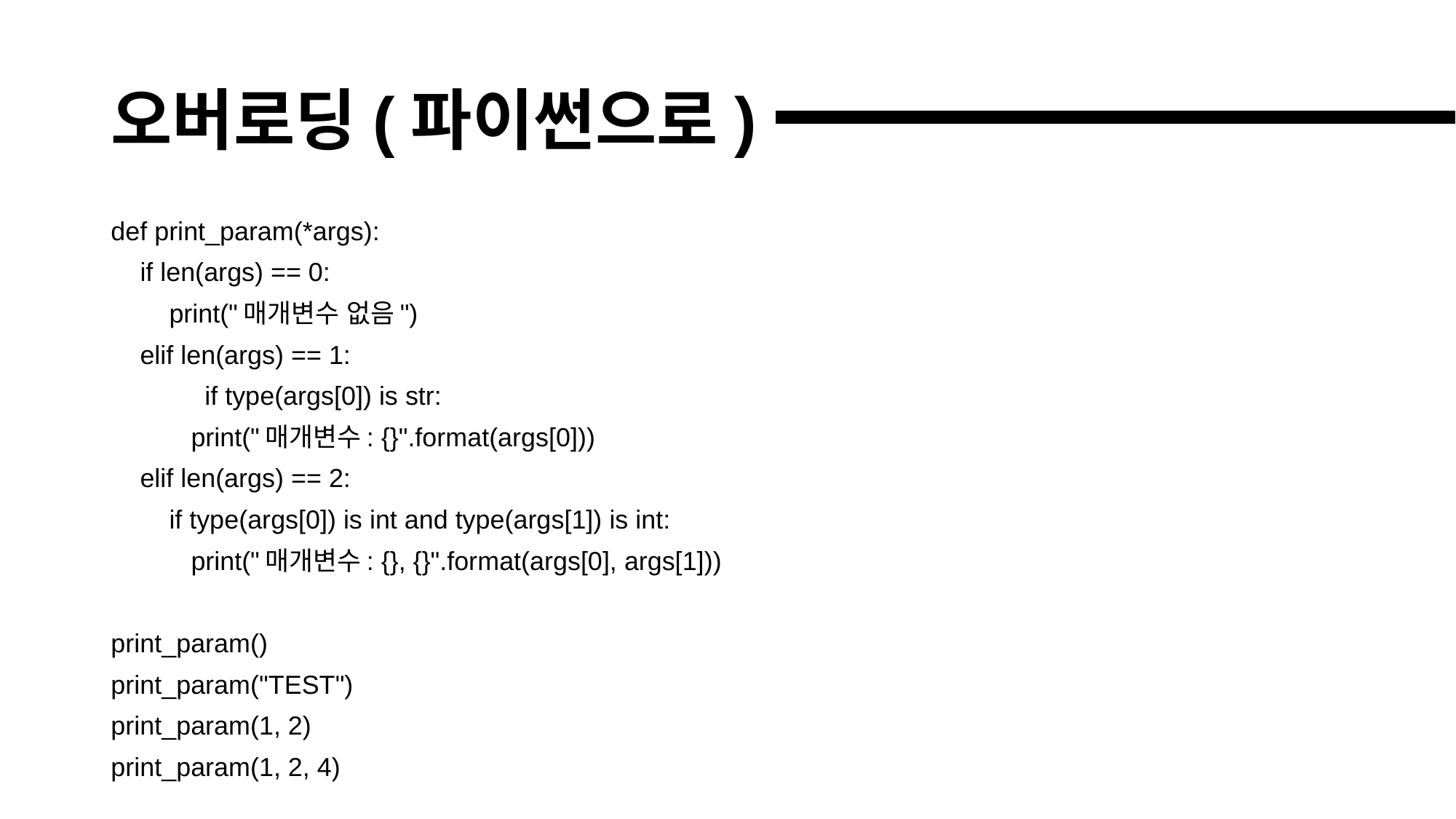

# 오버로딩(파이썬으로)

def print_param(*args):
    if len(args) == 0:
        print("매개변수 없음")
    elif len(args) == 1:
	if type(args[0]) is str:
           print("매개변수: {}".format(args[0]))
    elif len(args) == 2:
        if type(args[0]) is int and type(args[1]) is int:
           print("매개변수: {}, {}".format(args[0], args[1]))

print_param()
print_param("TEST")
print_param(1, 2)
print_param(1, 2, 4)